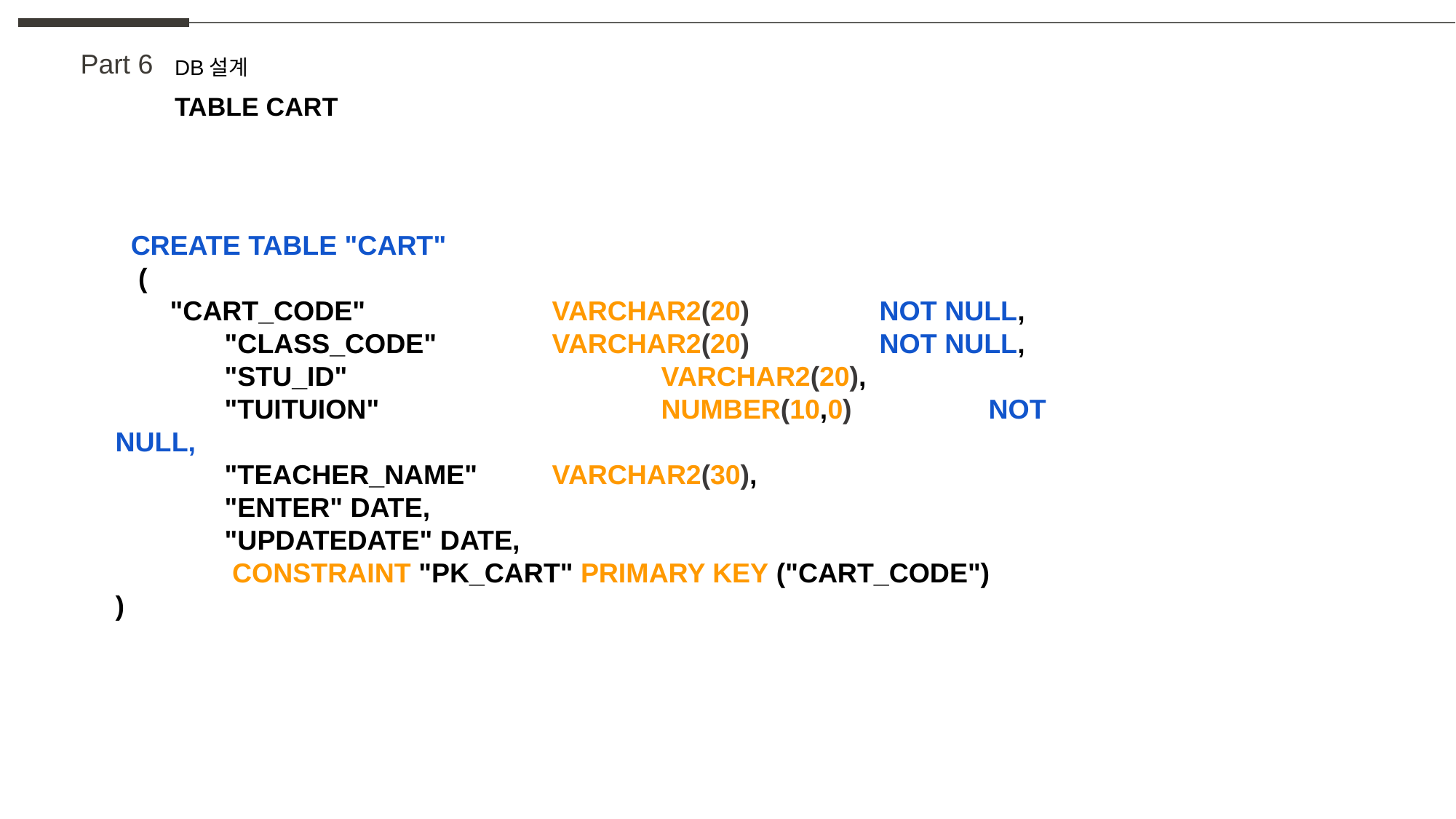

Part 6
DB설계
TABLE CART

  CREATE TABLE "CART"
   (
"CART_CODE" 		VARCHAR2(20) 		NOT NULL,
	"CLASS_CODE" 	VARCHAR2(20) 		NOT NULL,
	"STU_ID" 			VARCHAR2(20),
	"TUITUION" 			NUMBER(10,0) 		NOT NULL,
	"TEACHER_NAME" 	VARCHAR2(30),
	"ENTER" DATE,
	"UPDATEDATE" DATE,
	 CONSTRAINT "PK_CART" PRIMARY KEY ("CART_CODE")
)